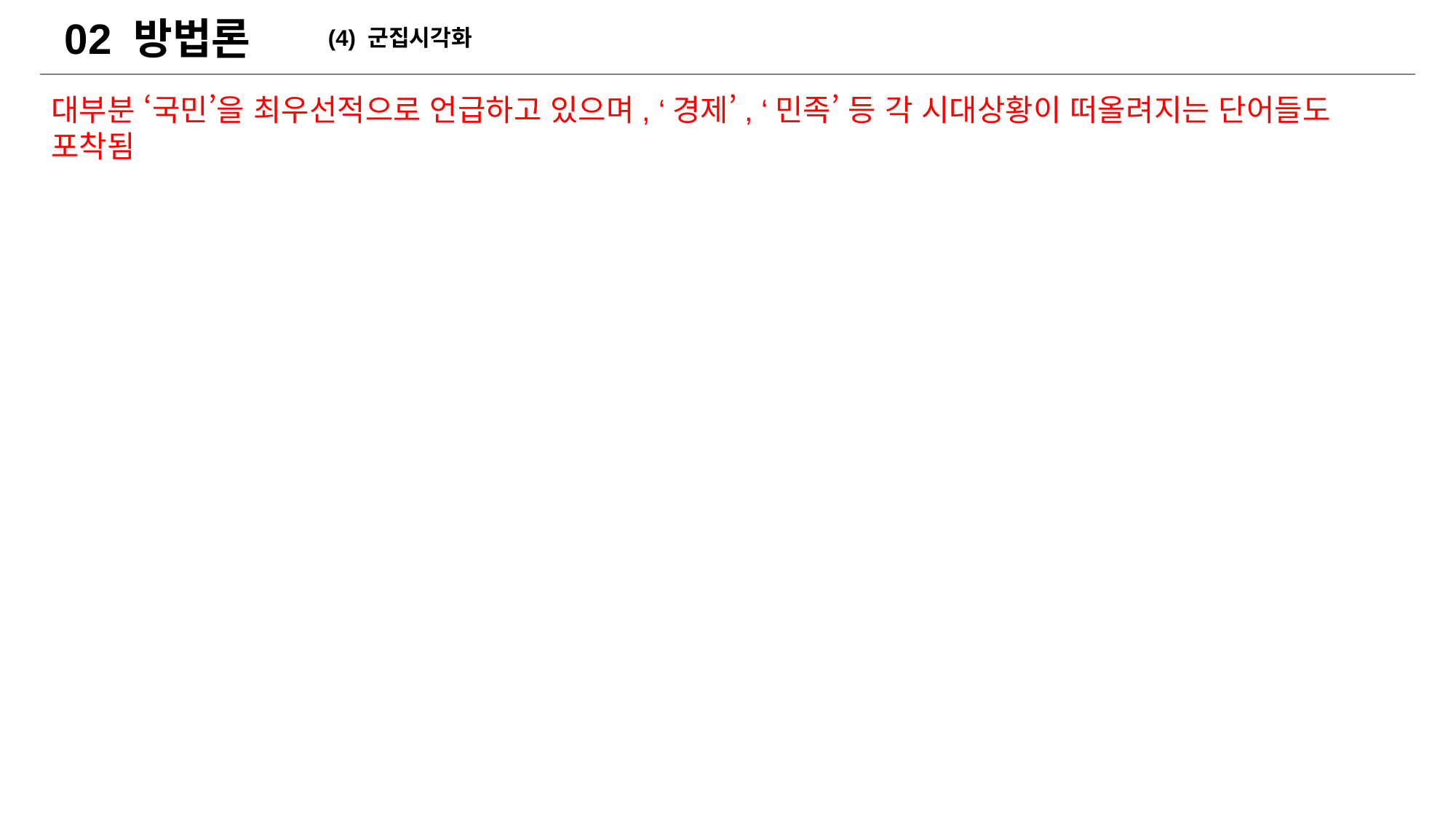

02 방법론
(4) 군집시각화
대부분 ‘국민’을 최우선적으로 언급하고 있으며, ‘경제’, ‘민족’ 등 각 시대상황이 떠올려지는 단어들도
포착됨